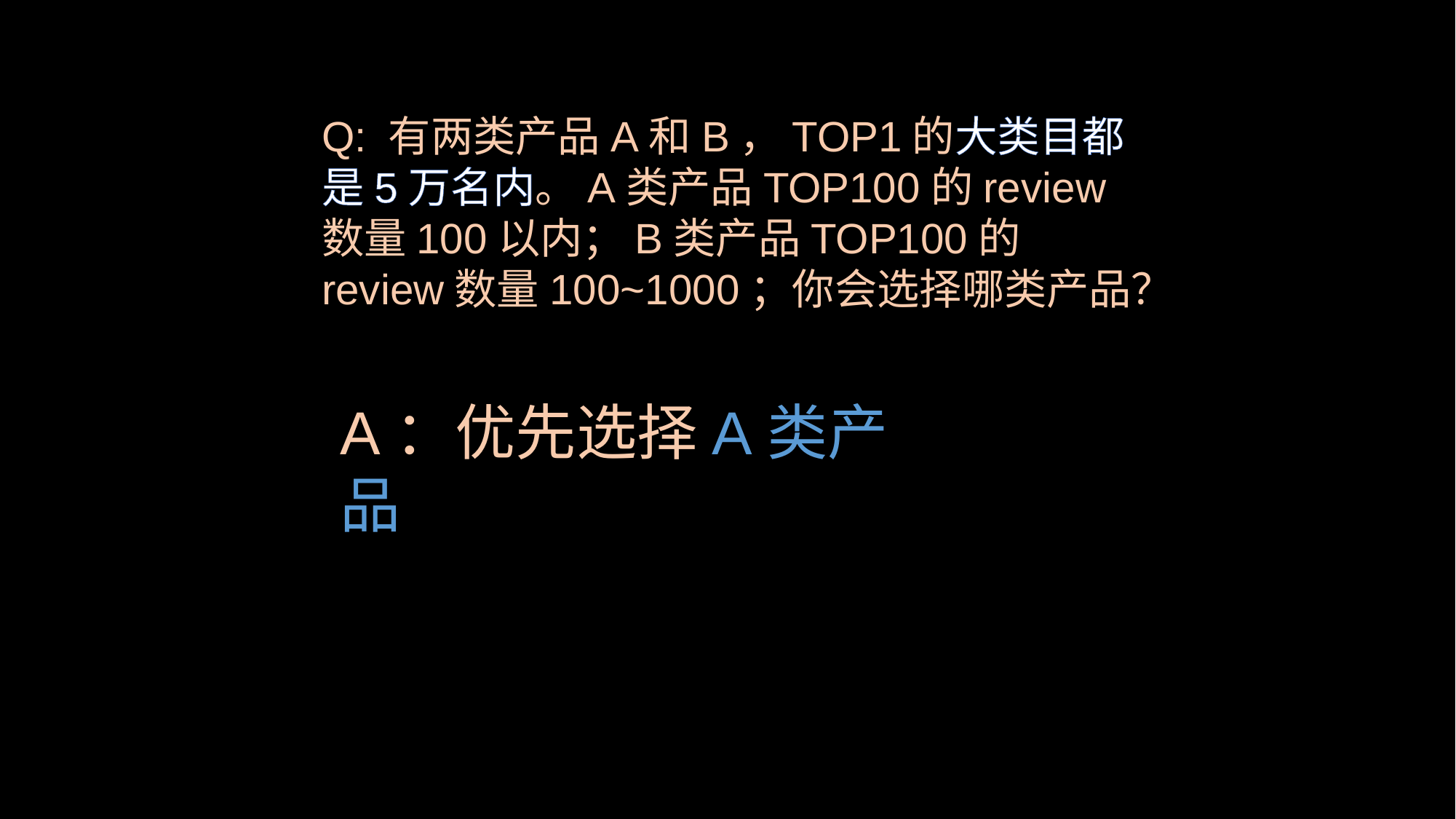

Q: 有两类产品A和B，TOP1的大类目都是5万名内。A类产品TOP100的review数量100以内；B类产品TOP100的review数量100~1000；你会选择哪类产品？

A：优先选择A类产品